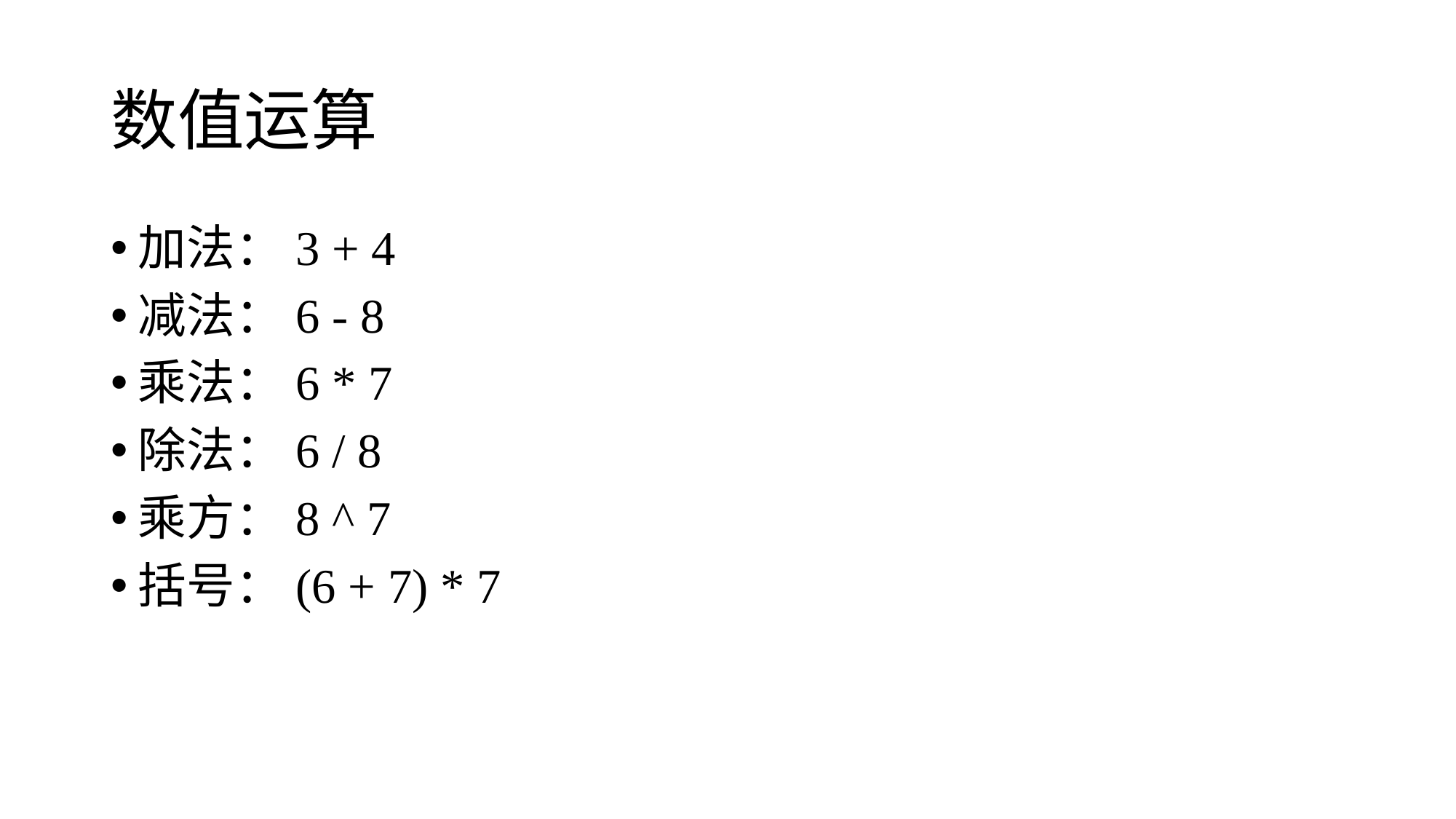

# 数值运算
加法：3 + 4
减法：6 - 8
乘法：6 * 7
除法：6 / 8
乘方：8 ^ 7
括号：(6 + 7) * 7